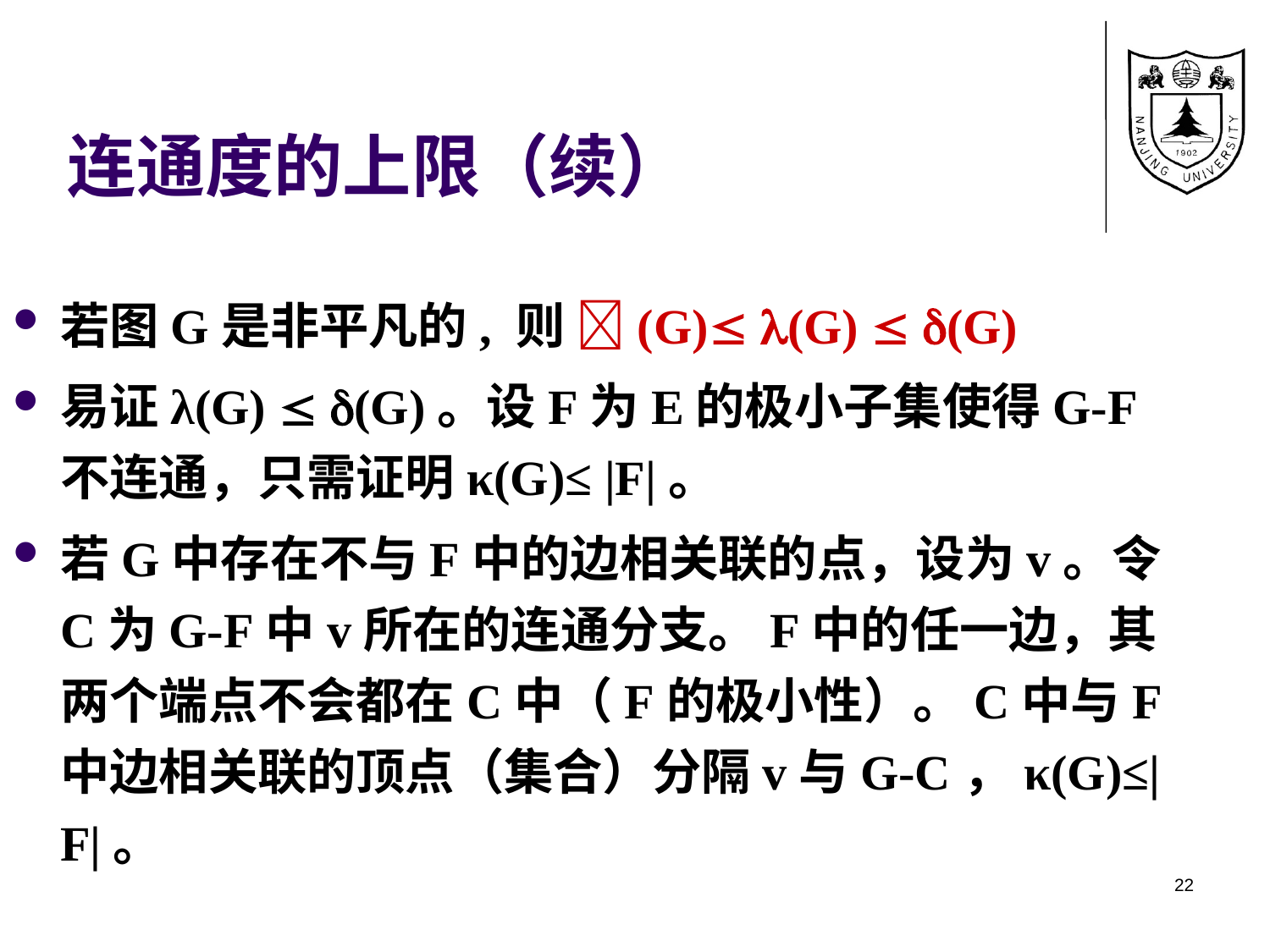

连通度的上限（续）
若图G是非平凡的, 则 κ(G)≤ λ(G) ≤ δ(G)
易证λ(G) ≤ δ(G)。设F为E的极小子集使得G-F不连通，只需证明κ(G)≤ |F|。
若G中存在不与F中的边相关联的点，设为v。令C为G-F中v所在的连通分支。F中的任一边，其两个端点不会都在C中（F的极小性）。C中与F中边相关联的顶点（集合）分隔v与G-C，κ(G)≤|F|。
22